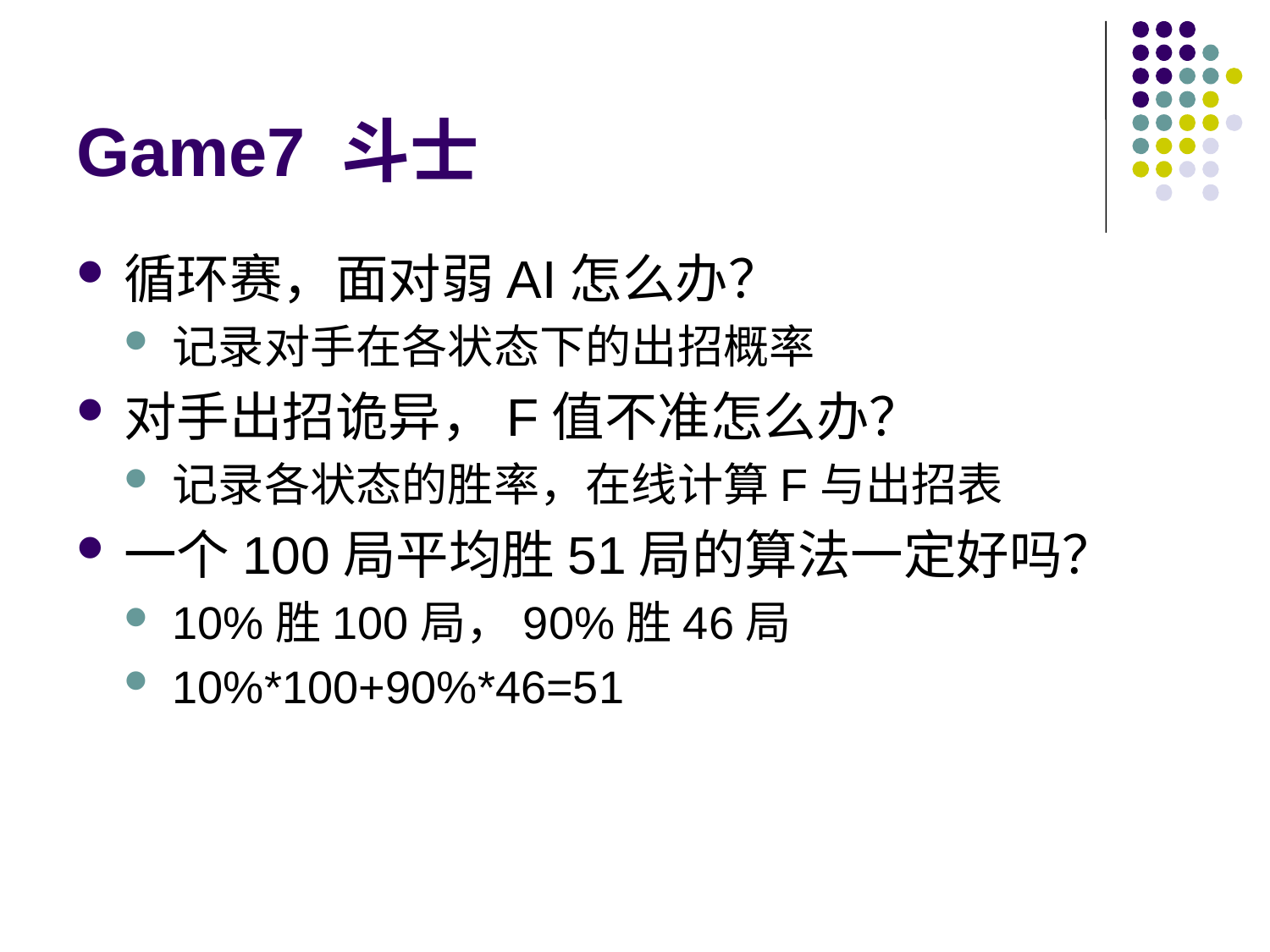

# Game7 斗士
循环赛，面对弱AI怎么办？
记录对手在各状态下的出招概率
对手出招诡异，F值不准怎么办？
记录各状态的胜率，在线计算F与出招表
一个100局平均胜51局的算法一定好吗？
10%胜100局，90%胜46局
10%*100+90%*46=51